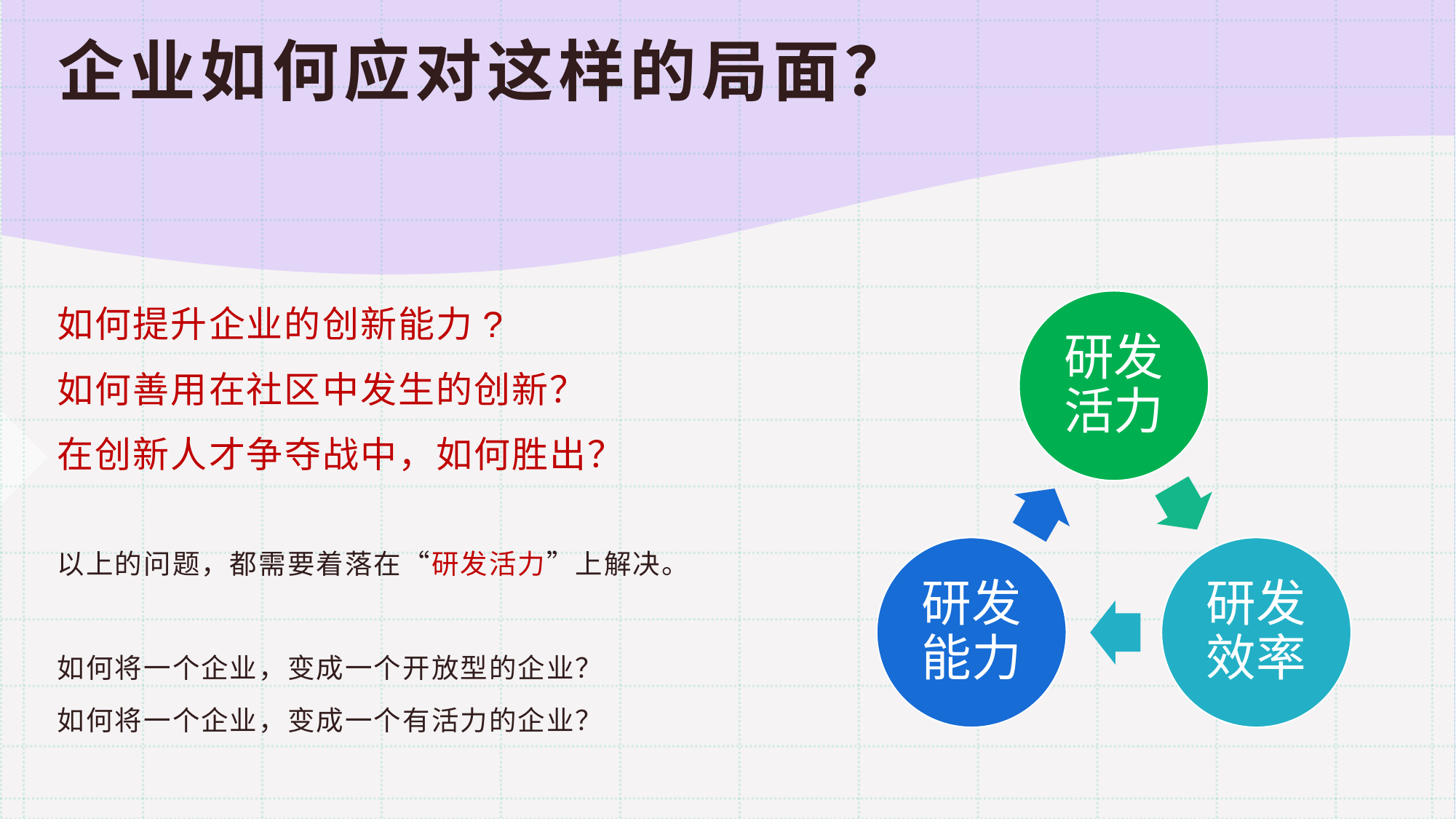

# 企业如何应对这样的局面？
如何提升企业的创新能力?
如何善用在社区中发生的创新？
在创新人才争夺战中，如何胜出？

以上的问题，都需要着落在“研发活力”上解决。

如何将一个企业，变成一个开放型的企业？
如何将一个企业，变成一个有活力的企业？
研发活力

研发效率

研发能力